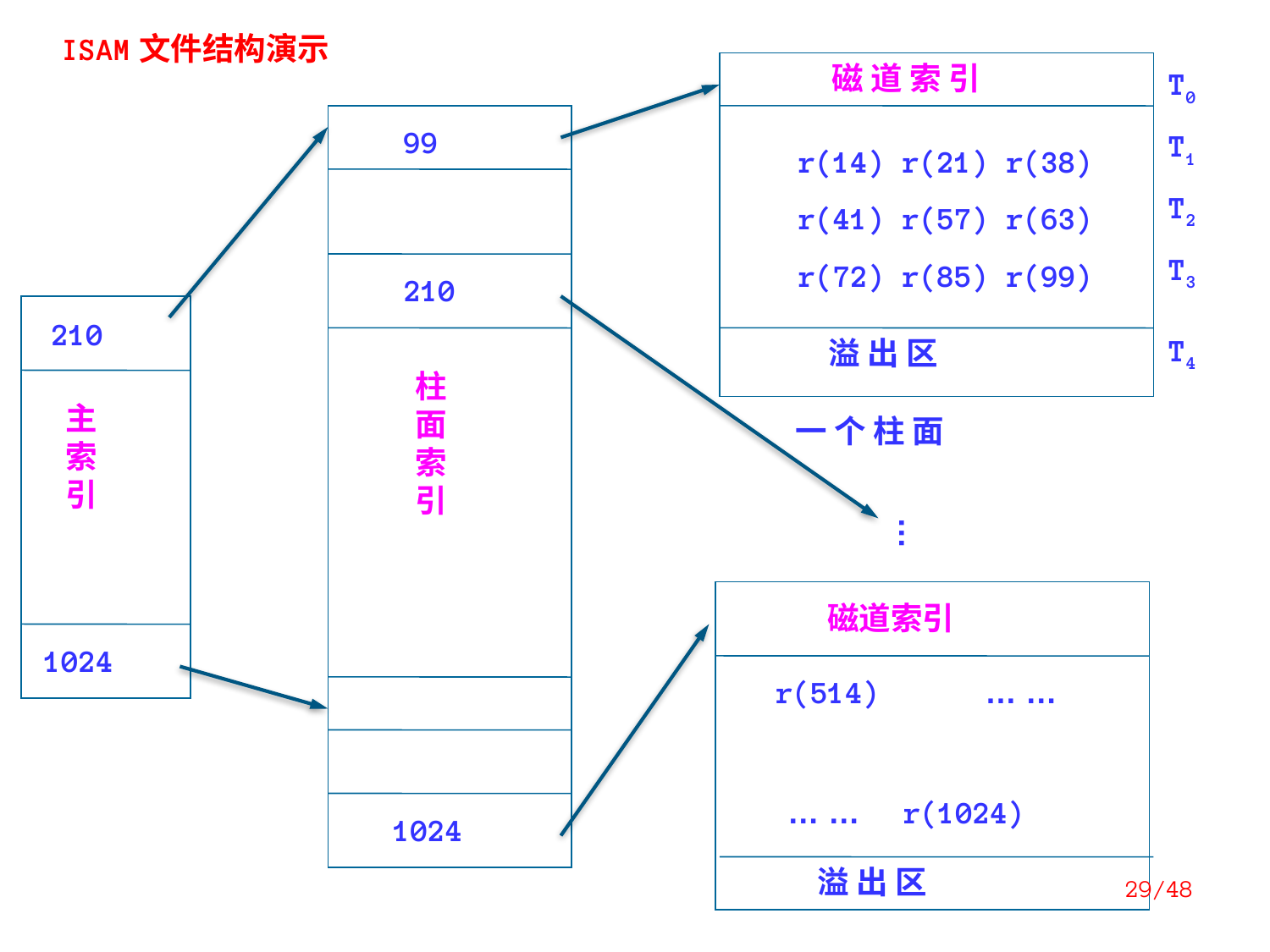

ISAM文件结构演示
 磁 道 索 引

T0
T1
T2
T3
T4

 r(14) r(21) r(38)
 r(41) r(57) r(63)
 r(72) r(85) r(99)

  溢 出 区

一 个 柱 面

99

210

柱
面
索
引

1024

210

主
索
引

1024
…

 磁道索引

 r(514)      … …
… …     r(1024)
  溢 出 区

29/48